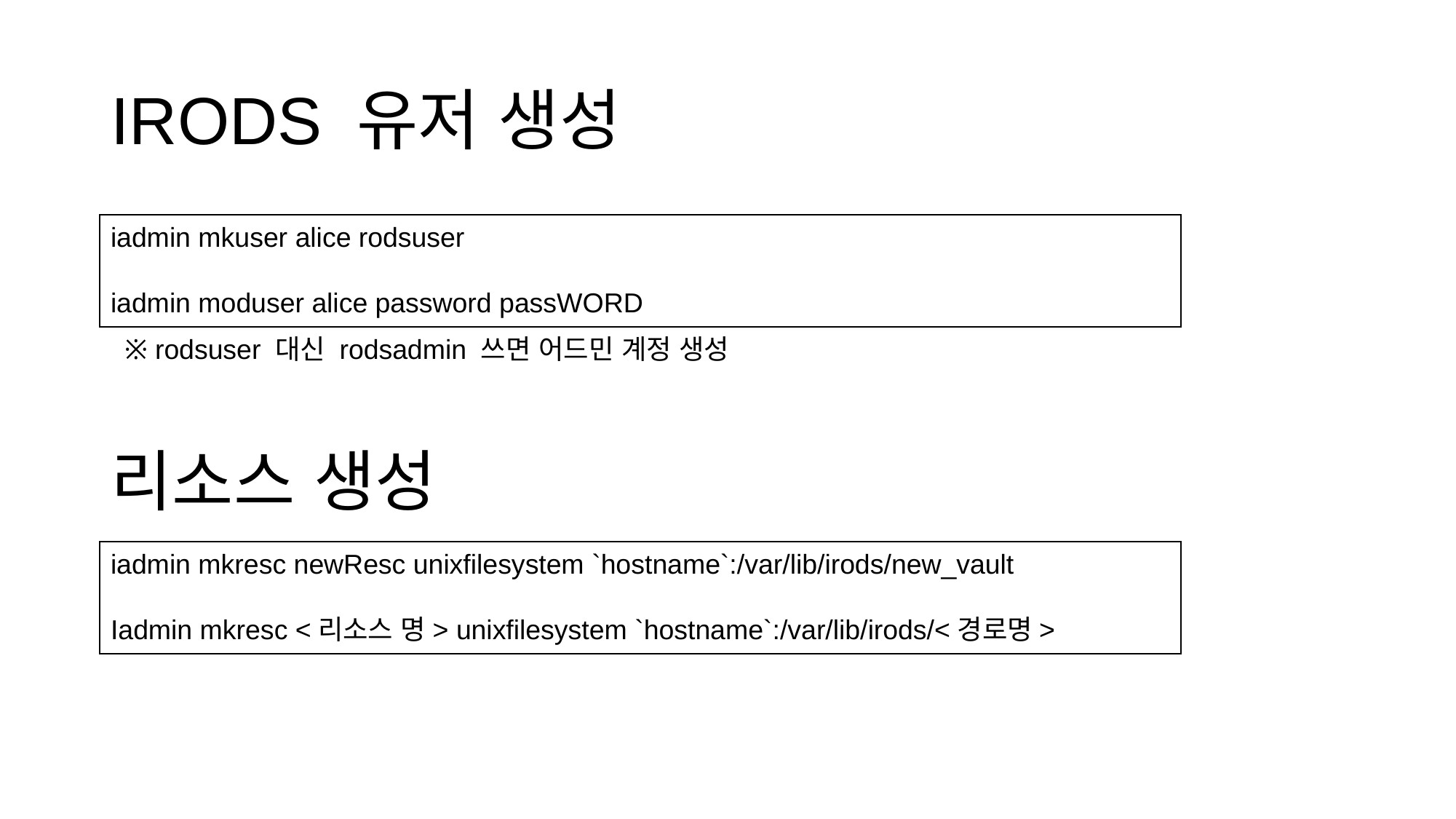

# IRODS 유저 생성
iadmin mkuser alice rodsuser

iadmin moduser alice password passWORD
※ rodsuser 대신 rodsadmin 쓰면 어드민 계정 생성
리소스 생성
iadmin mkresc newResc unixfilesystem `hostname`:/var/lib/irods/new_vault

Iadmin mkresc <리소스 명> unixfilesystem `hostname`:/var/lib/irods/<경로명>